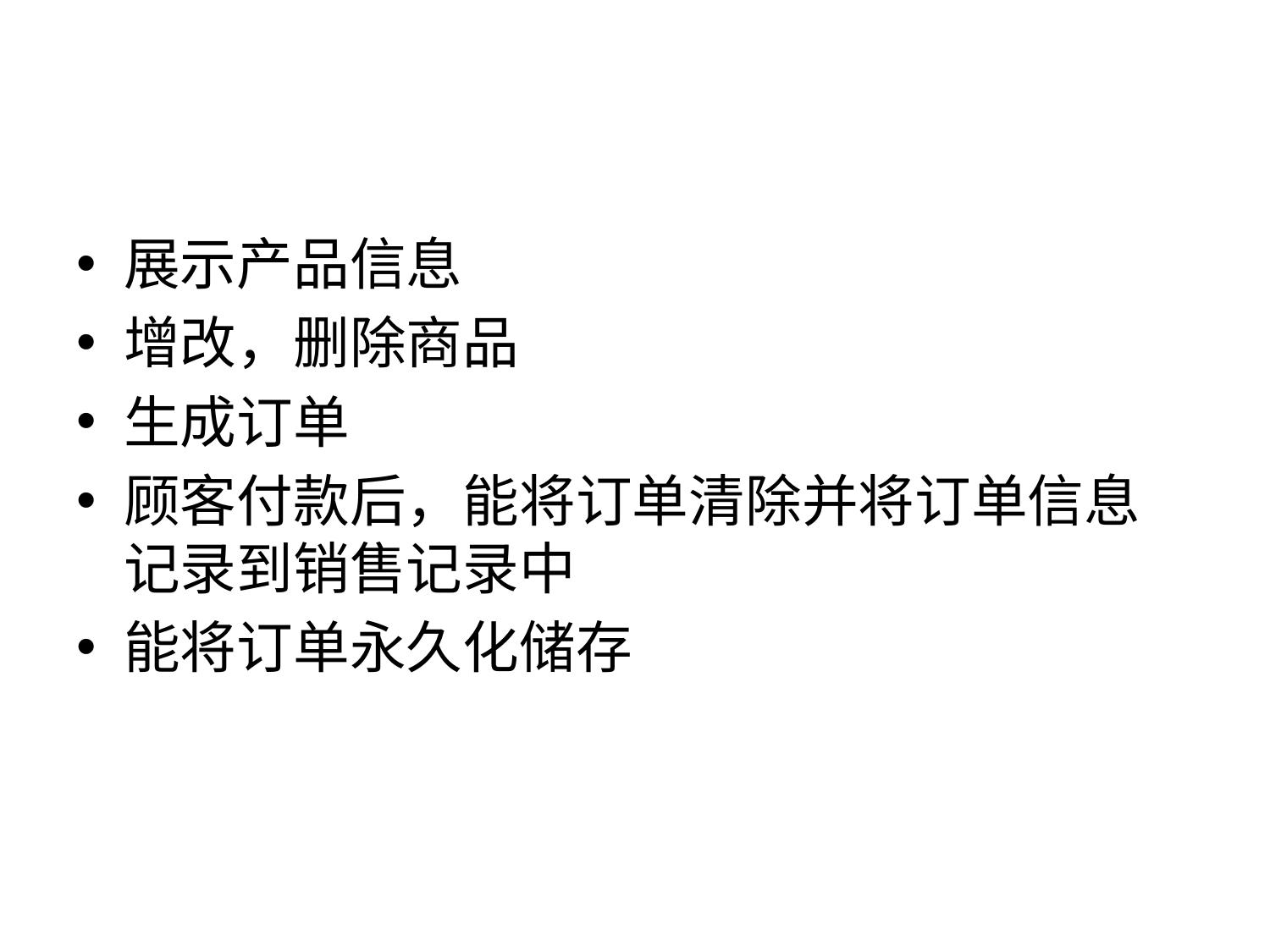

#
展示产品信息
增改，删除商品
生成订单
顾客付款后，能将订单清除并将订单信息记录到销售记录中
能将订单永久化储存